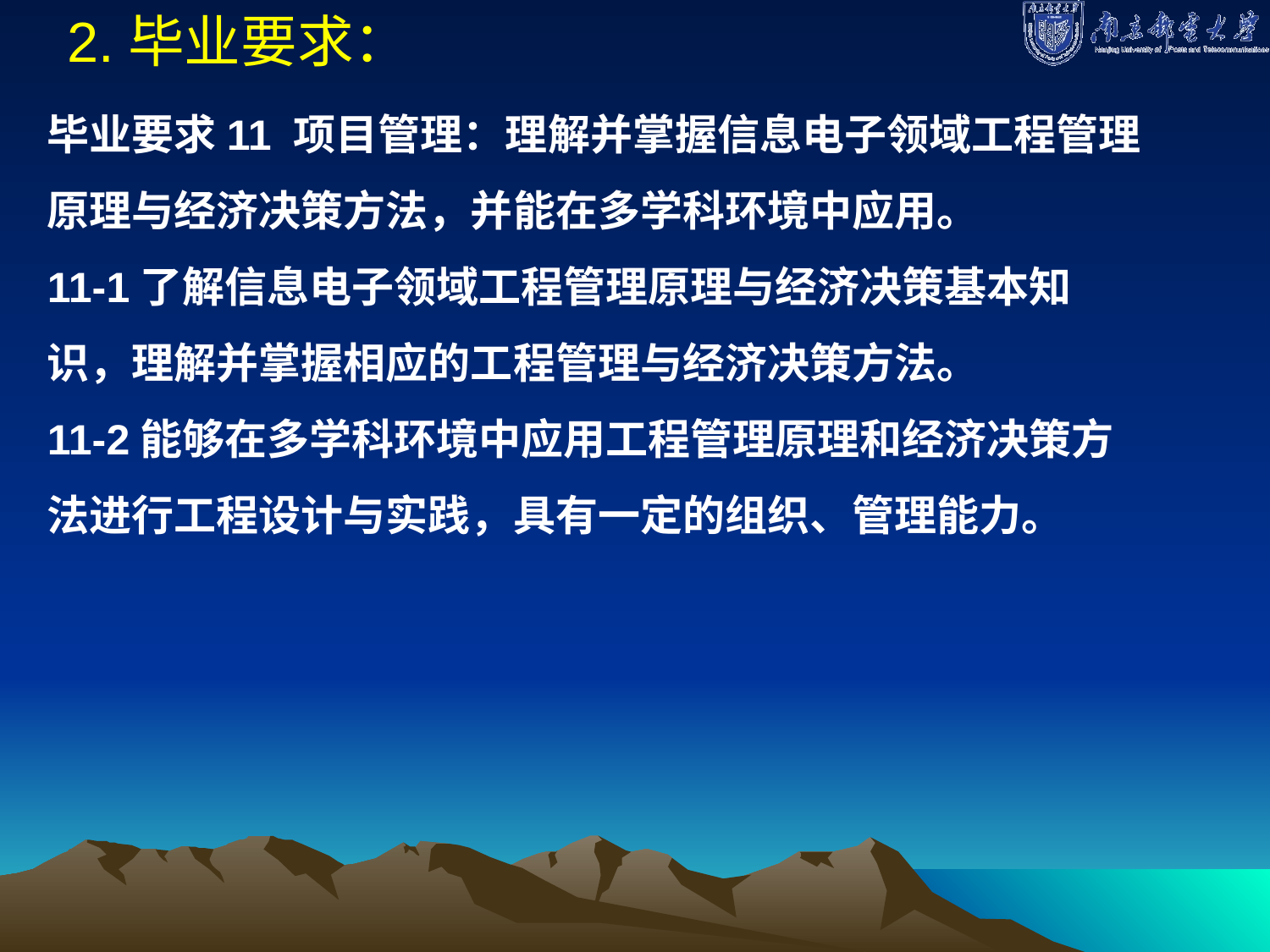

2.毕业要求：
毕业要求11 项目管理：理解并掌握信息电子领域工程管理原理与经济决策方法，并能在多学科环境中应用。
11-1了解信息电子领域工程管理原理与经济决策基本知识，理解并掌握相应的工程管理与经济决策方法。
11-2能够在多学科环境中应用工程管理原理和经济决策方法进行工程设计与实践，具有一定的组织、管理能力。

17